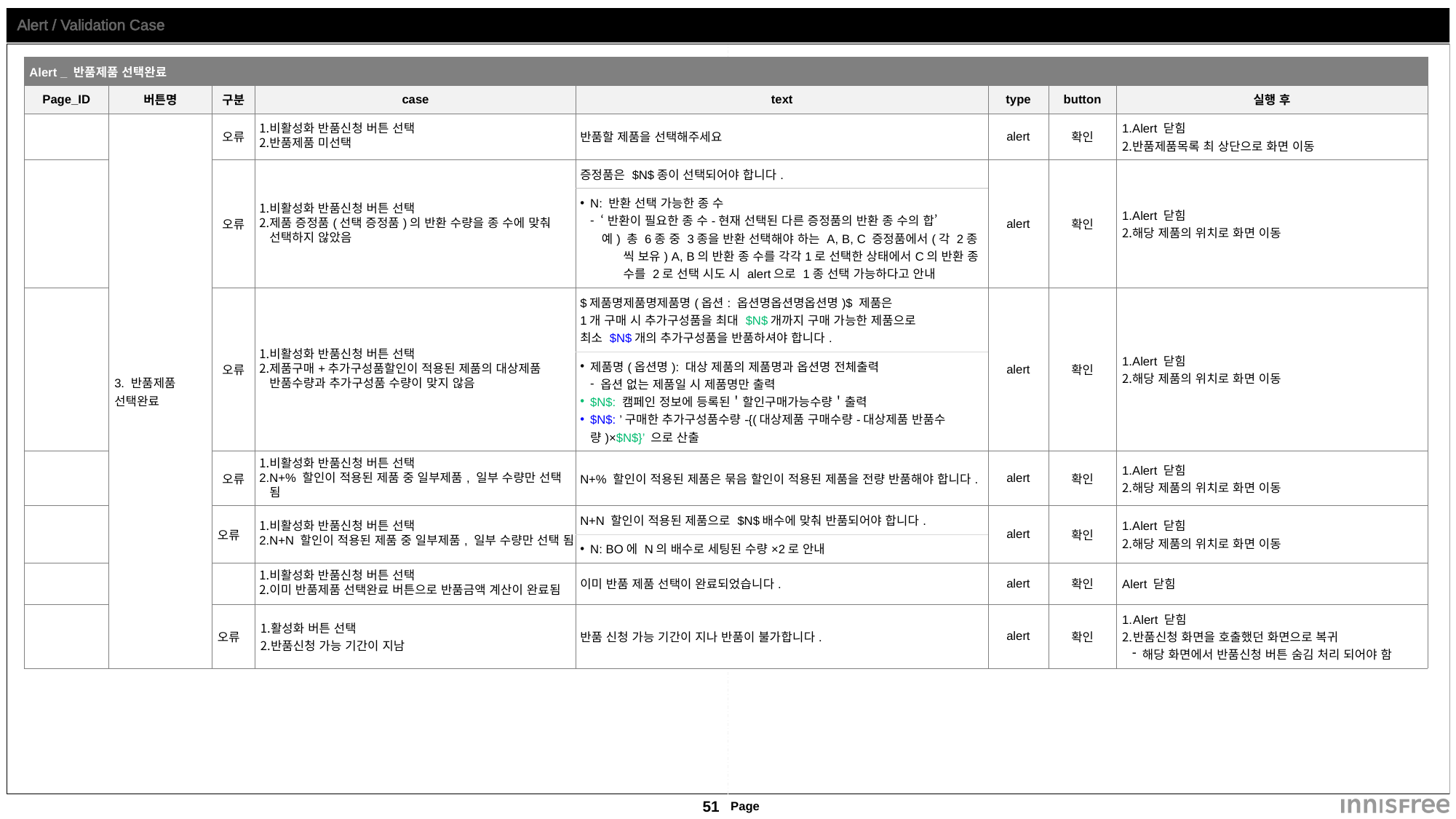

# Alert / Validation Case
| Alert \_ 반품제품 선택완료 |  |  |  |  |  |  |  |
| --- | --- | --- | --- | --- | --- | --- | --- |
| Page\_ID | 버튼명 | 구분 | case | text | type | button | 실행 후 |
|  | 3. 반품제품 선택완료 | 오류 | 비활성화 반품신청 버튼 선택 반품제품 미선택 | 반품할 제품을 선택해주세요 | alert | 확인 | Alert 닫힘 반품제품목록 최 상단으로 화면 이동 |
|  |  | 오류 | 비활성화 반품신청 버튼 선택 제품 증정품(선택 증정품)의 반환 수량을 종 수에 맞춰 선택하지 않았음 | 증정품은 $N$종이 선택되어야 합니다. | alert | 확인 | Alert 닫힘 해당 제품의 위치로 화면 이동 |
|  |  |  |  | N: 반환 선택 가능한 종 수 ‘반환이 필요한 종 수-현재 선택된 다른 증정품의 반환 종 수의 합’ 예) 총 6종 중 3종을 반환 선택해야 하는 A, B, C 증정품에서(각 2종 씩 보유) A, B의 반환 종 수를 각각1로 선택한 상태에서C의 반환 종 수를 2로 선택 시도 시 alert으로 1종 선택 가능하다고 안내 |  |  |  |
|  |  | 오류 | 비활성화 반품신청 버튼 선택 제품구매+추가구성품할인이 적용된 제품의 대상제품 반품수량과 추가구성품 수량이 맞지 않음 | $제품명제품명제품명(옵션: 옵션명옵션명옵션명)$ 제품은 1개 구매 시 추가구성품을 최대 $N$개까지 구매 가능한 제품으로 최소 $N$개의 추가구성품을 반품하셔야 합니다. | alert | 확인 | Alert 닫힘 해당 제품의 위치로 화면 이동 |
|  |  |  |  | 제품명(옵션명): 대상 제품의 제품명과 옵션명 전체출력 옵션 없는 제품일 시 제품명만 출력 $N$: 캠페인 정보에 등록된＇할인구매가능수량＇출력 $N$: ’구매한 추가구성품수량-{(대상제품 구매수량-대상제품 반품수량)×$N$}’ 으로 산출 |  |  |  |
|  |  | 오류 | 비활성화 반품신청 버튼 선택 N+% 할인이 적용된 제품 중 일부제품, 일부 수량만 선택 됨 | N+% 할인이 적용된 제품은 묶음 할인이 적용된 제품을 전량 반품해야 합니다. | alert | 확인 | Alert 닫힘 해당 제품의 위치로 화면 이동 |
|  |  | 오류 | 비활성화 반품신청 버튼 선택 N+N 할인이 적용된 제품 중 일부제품, 일부 수량만 선택 됨 | N+N 할인이 적용된 제품으로 $N$배수에 맞춰 반품되어야 합니다. | alert | 확인 | Alert 닫힘 해당 제품의 위치로 화면 이동 |
|  |  |  |  | N: BO에 N의 배수로 세팅된 수량×2로 안내 |  |  |  |
|  |  |  | 비활성화 반품신청 버튼 선택 이미 반품제품 선택완료 버튼으로 반품금액 계산이 완료됨 | 이미 반품 제품 선택이 완료되었습니다. | alert | 확인 | Alert 닫힘 |
|  |  | 오류 | 활성화 버튼 선택 반품신청 가능 기간이 지남 | 반품 신청 가능 기간이 지나 반품이 불가합니다. | alert | 확인 | Alert 닫힘 반품신청 화면을 호출했던 화면으로 복귀 해당 화면에서 반품신청 버튼 숨김 처리 되어야 함 |